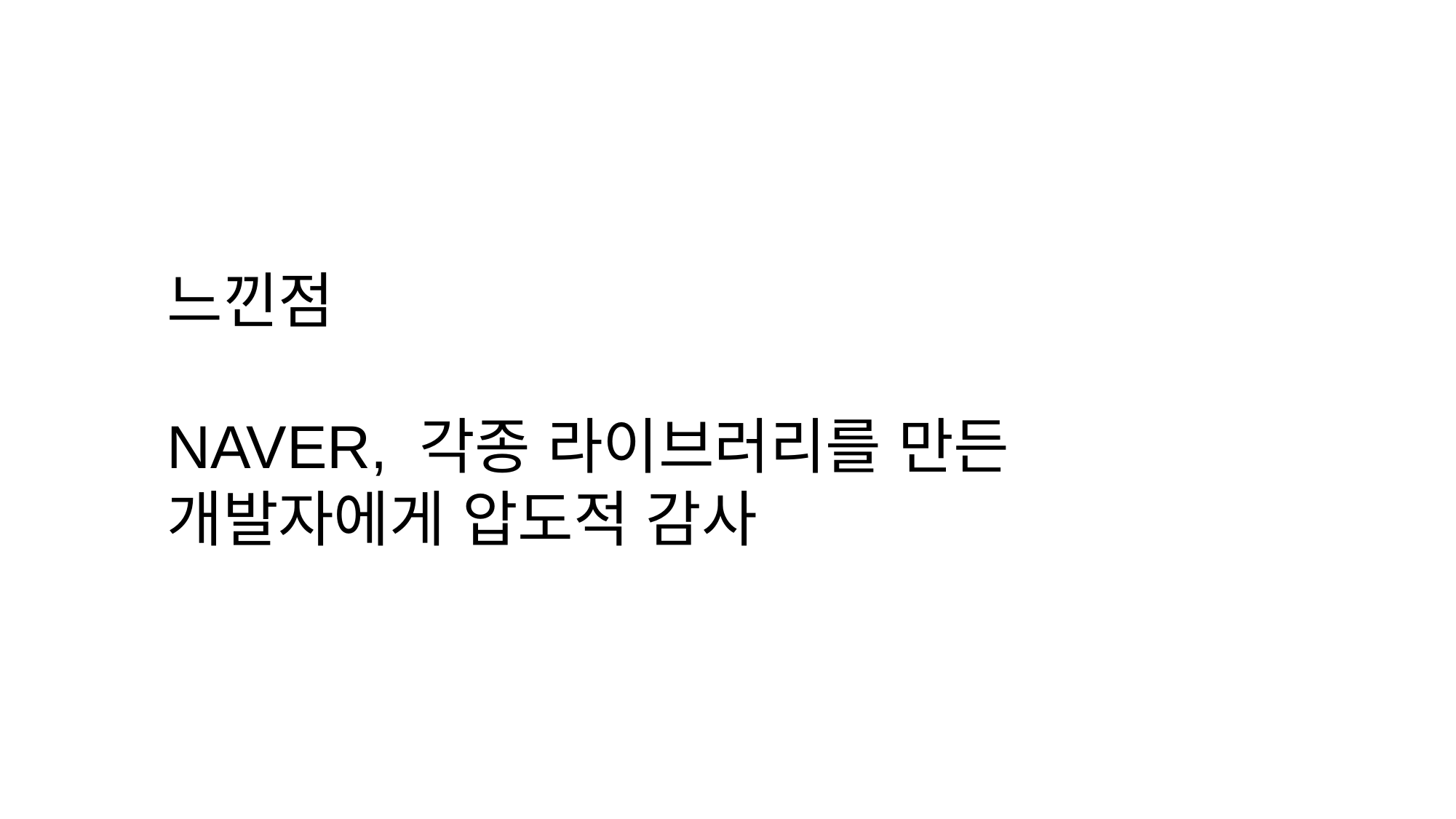

느낀점

NAVER, 각종 라이브러리를 만든 개발자에게 압도적 감사